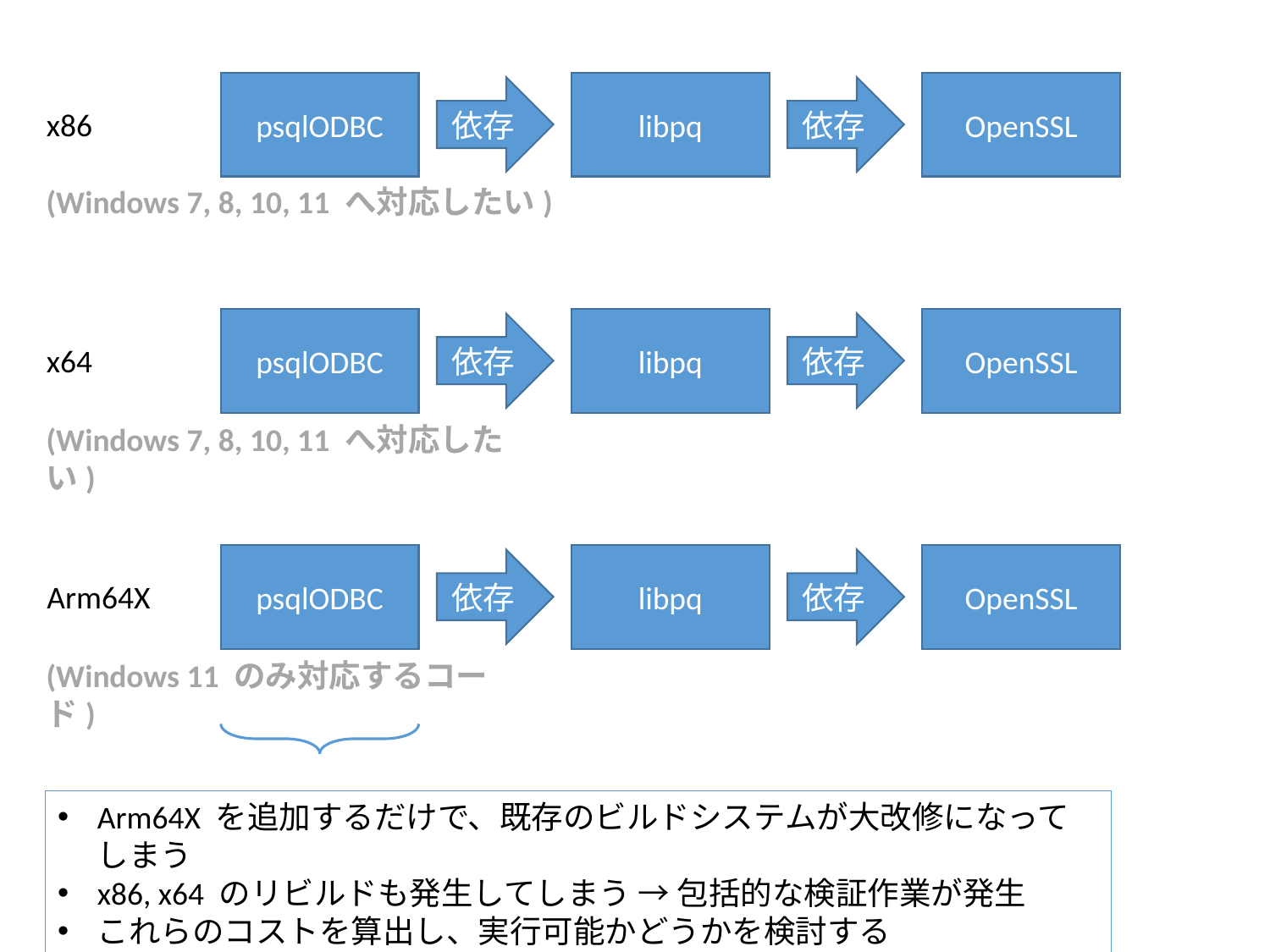

psqlODBC
libpq
OpenSSL
依存
依存
x86
(Windows 7, 8, 10, 11 へ対応したい)
psqlODBC
libpq
OpenSSL
依存
依存
x64
(Windows 7, 8, 10, 11 へ対応したい)
psqlODBC
libpq
OpenSSL
依存
依存
Arm64X

(Windows 11 のみ対応するコード)
Arm64X を追加するだけで、既存のビルドシステムが大改修になってしまう
x86, x64 のリビルドも発生してしまう → 包括的な検証作業が発生
これらのコストを算出し、実行可能かどうかを検討する